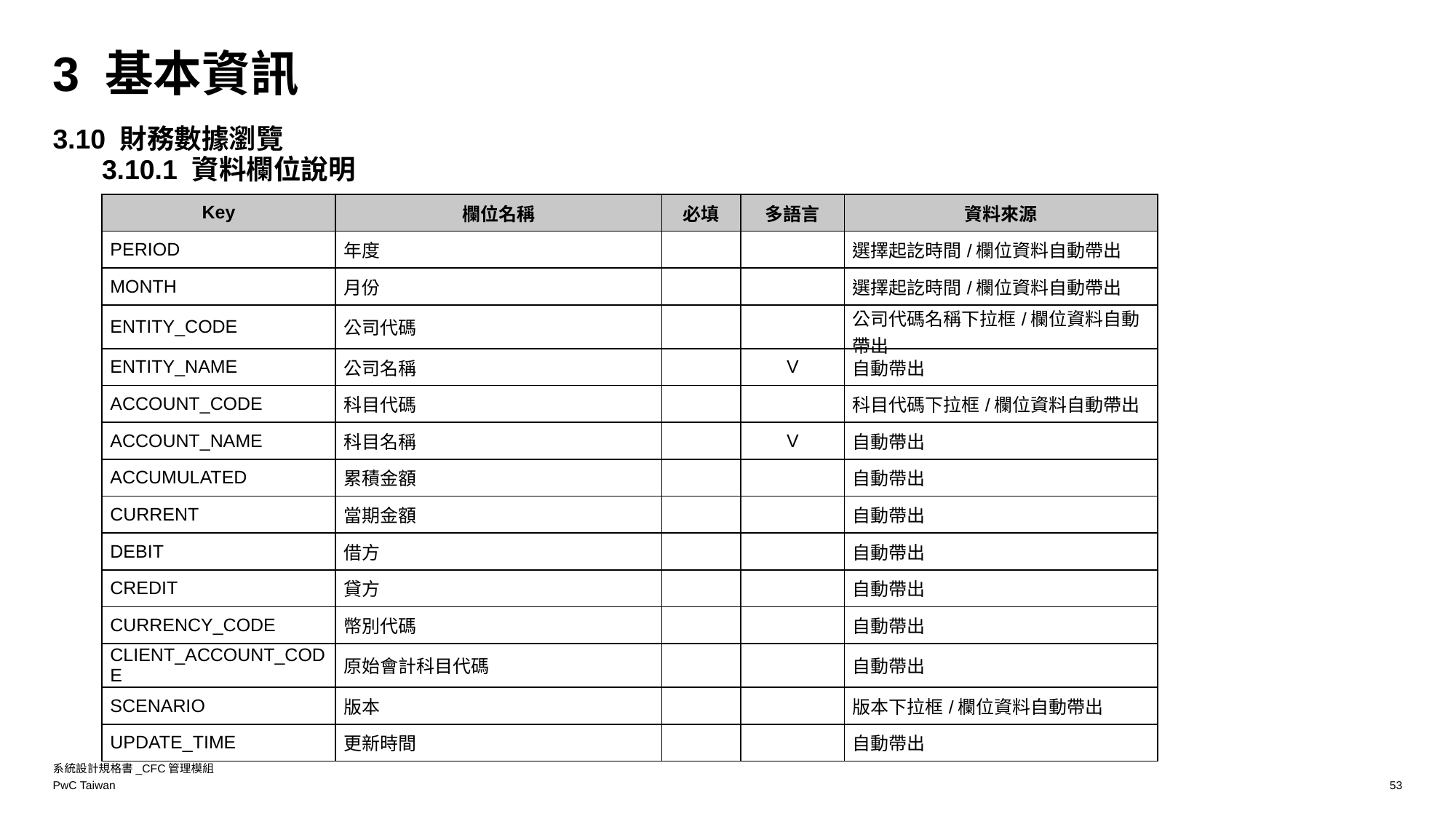

# 3 基本資訊
3.10 財務數據瀏覽
3.10.1 資料欄位說明
| Key | 欄位名稱 | 必填 | 多語言 | 資料來源 |
| --- | --- | --- | --- | --- |
| PERIOD | 年度 |  |  | 選擇起訖時間/欄位資料自動帶出 |
| MONTH | 月份 |  |  | 選擇起訖時間/欄位資料自動帶出 |
| ENTITY\_CODE | 公司代碼 |  |  | 公司代碼名稱下拉框/欄位資料自動帶出 |
| ENTITY\_NAME | 公司名稱 |  | V | 自動帶出 |
| ACCOUNT\_CODE | 科目代碼 |  |  | 科目代碼下拉框/欄位資料自動帶出 |
| ACCOUNT\_NAME | 科目名稱 |  | V | 自動帶出 |
| ACCUMULATED | 累積金額 |  |  | 自動帶出 |
| CURRENT | 當期金額 |  |  | 自動帶出 |
| DEBIT | 借方 |  |  | 自動帶出 |
| CREDIT | 貸方 |  |  | 自動帶出 |
| CURRENCY\_CODE | 幣別代碼 |  |  | 自動帶出 |
| CLIENT\_ACCOUNT\_CODE | 原始會計科目代碼 |  |  | 自動帶出 |
| SCENARIO | 版本 |  |  | 版本下拉框/欄位資料自動帶出 |
| UPDATE\_TIME | 更新時間 |  |  | 自動帶出 |
系統設計規格書_CFC管理模組
53